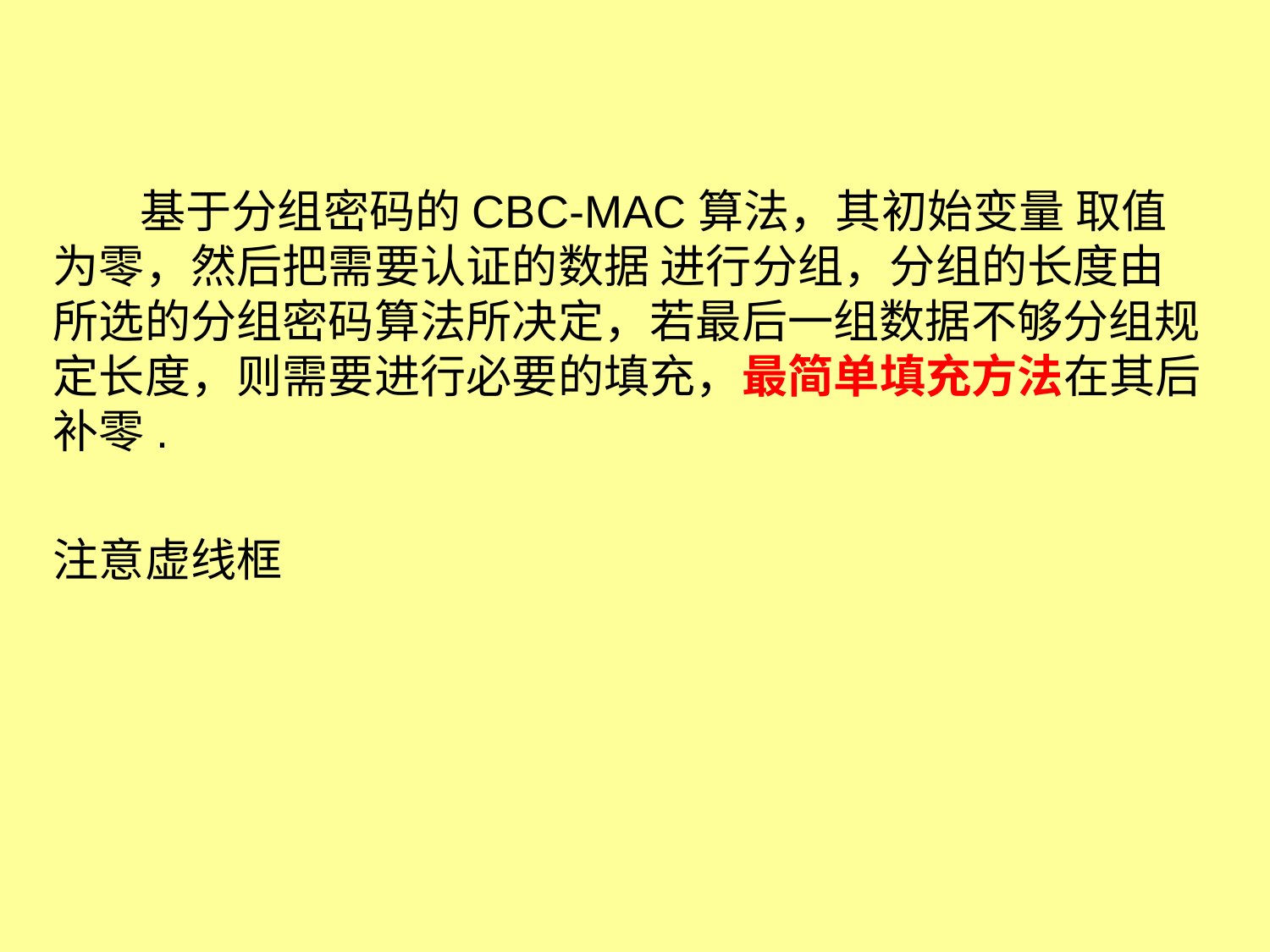

#
基于分组密码的CBC-MAC算法，其初始变量 取值为零，然后把需要认证的数据 进行分组，分组的长度由所选的分组密码算法所决定，若最后一组数据不够分组规定长度，则需要进行必要的填充，最简单填充方法在其后补零.

注意虚线框